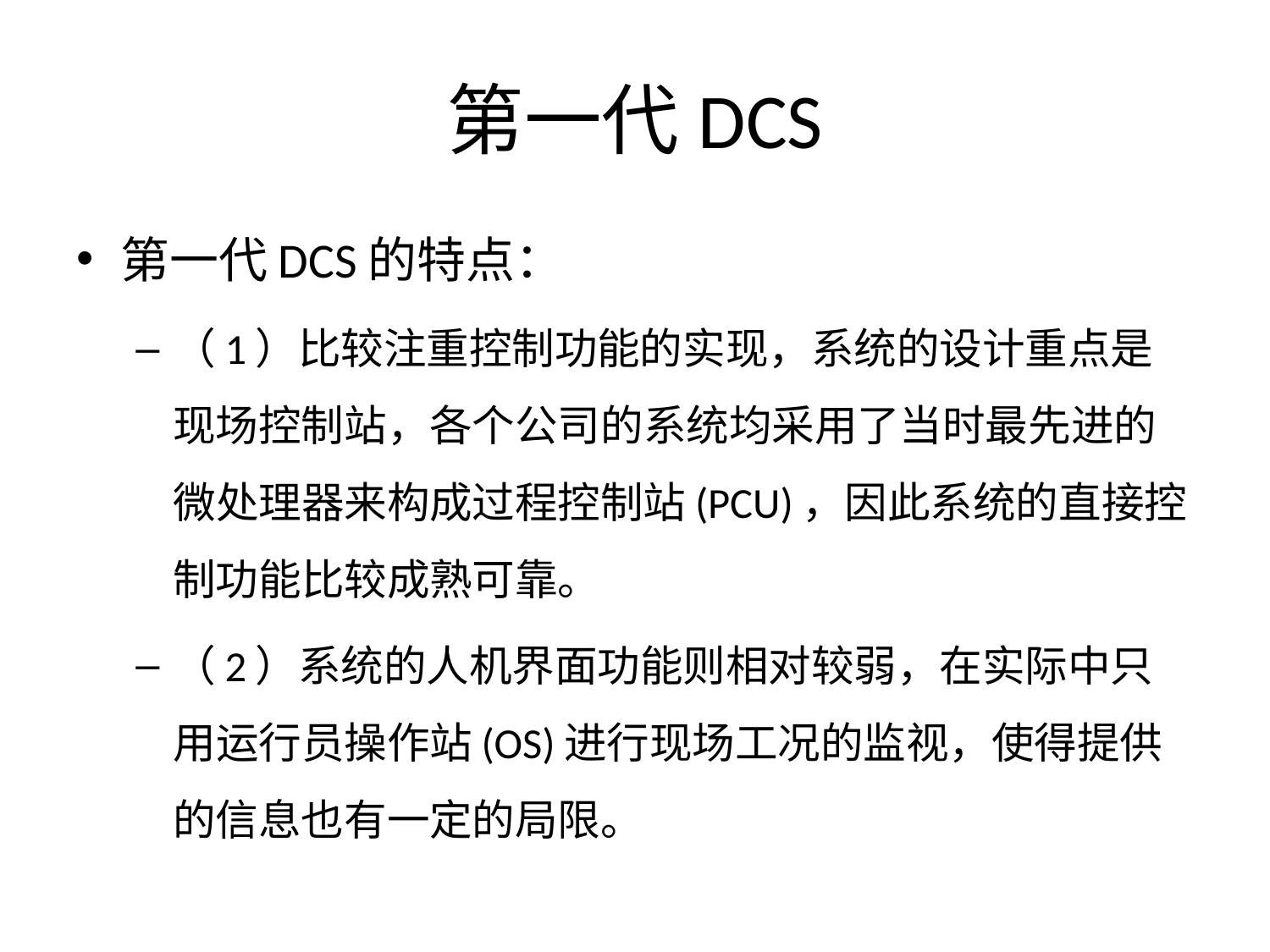

# 第一代DCS
第一代DCS的特点：
（1）比较注重控制功能的实现，系统的设计重点是现场控制站，各个公司的系统均采用了当时最先进的微处理器来构成过程控制站(PCU)，因此系统的直接控制功能比较成熟可靠。
（2）系统的人机界面功能则相对较弱，在实际中只用运行员操作站(OS)进行现场工况的监视，使得提供的信息也有一定的局限。